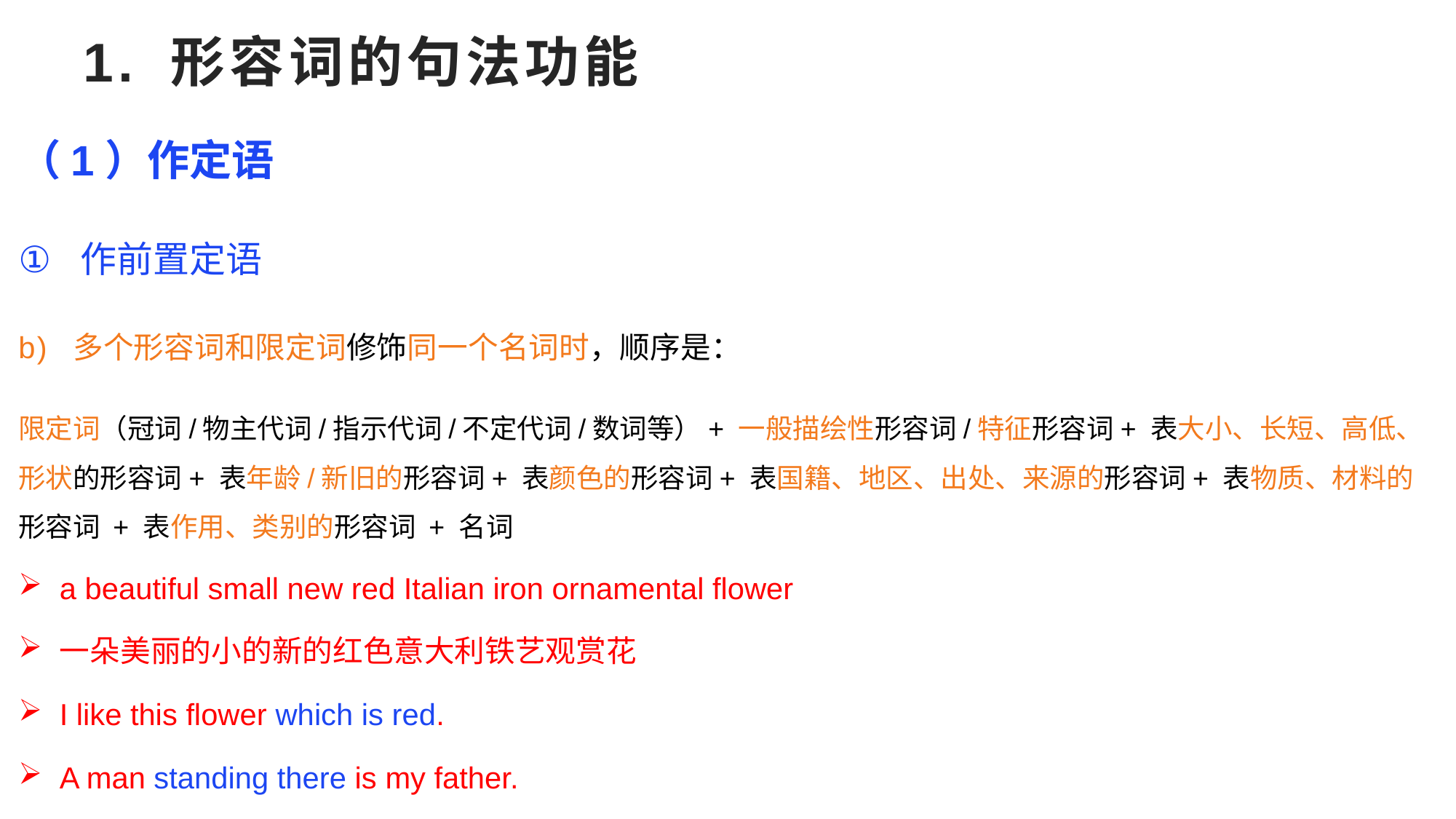

1. 形容词的句法功能
（1）作定语
作前置定语
多个形容词和限定词修饰同一个名词时，顺序是：
限定词（冠词/物主代词/指示代词/不定代词/数词等）+ 一般描绘性形容词/特征形容词+ 表大小、长短、高低、形状的形容词+ 表年龄/新旧的形容词+ 表颜色的形容词+ 表国籍、地区、出处、来源的形容词+ 表物质、材料的形容词 + 表作用、类别的形容词 + 名词
a beautiful small new red Italian iron ornamental flower
一朵美丽的小的新的红色意大利铁艺观赏花
I like this flower which is red.
A man standing there is my father.